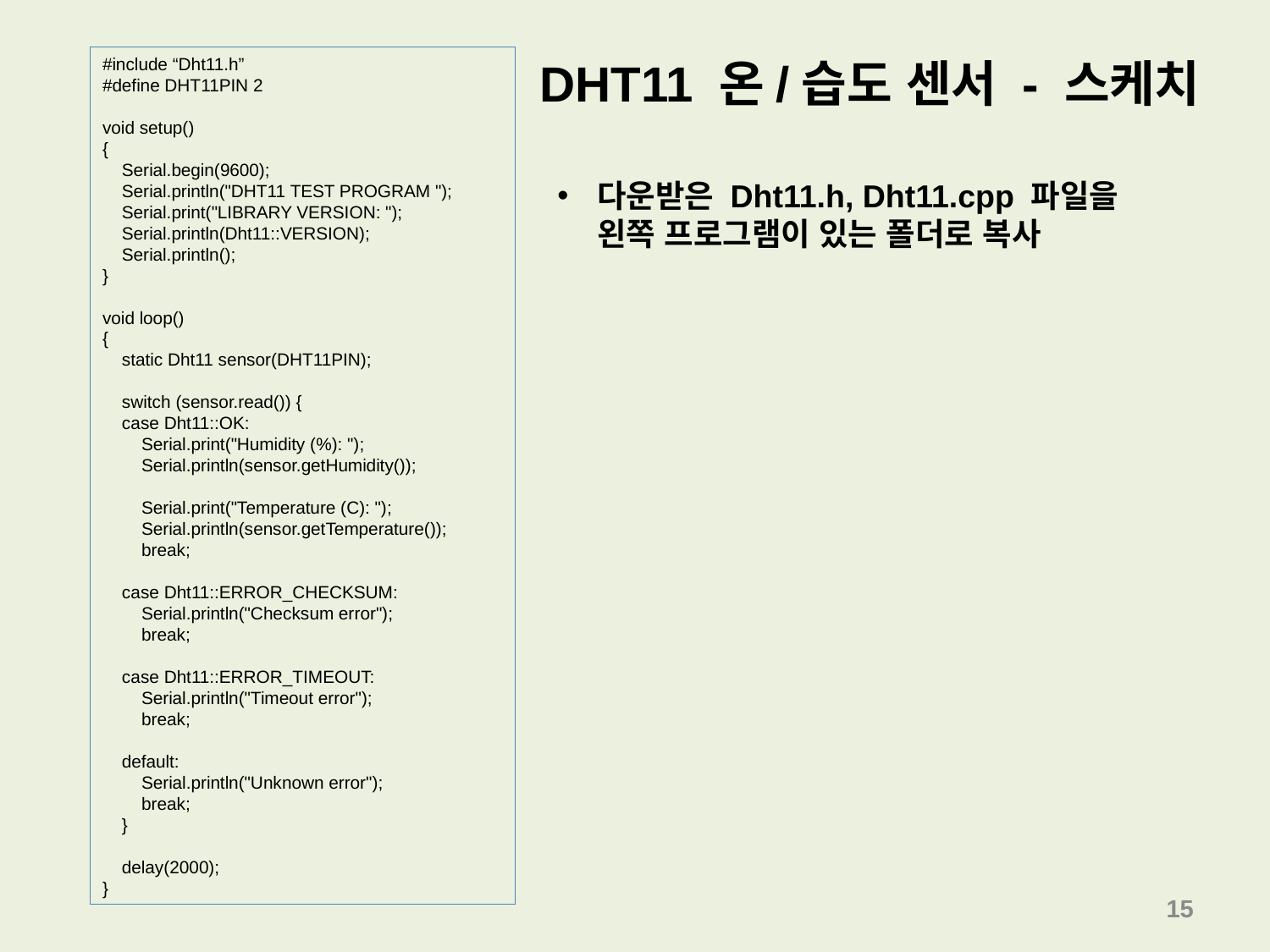

DHT11 온/습도 센서 - 스케치
#include “Dht11.h”
#define DHT11PIN 2

void setup()
{
    Serial.begin(9600);
    Serial.println("DHT11 TEST PROGRAM ");
    Serial.print("LIBRARY VERSION: ");
    Serial.println(Dht11::VERSION);
    Serial.println();
}

void loop()
{
    static Dht11 sensor(DHT11PIN);

    switch (sensor.read()) {
    case Dht11::OK:
        Serial.print("Humidity (%): ");
        Serial.println(sensor.getHumidity());

        Serial.print("Temperature (C): ");
        Serial.println(sensor.getTemperature());
        break;

    case Dht11::ERROR_CHECKSUM:
        Serial.println("Checksum error");
        break;

    case Dht11::ERROR_TIMEOUT:
        Serial.println("Timeout error");
        break;

    default:
        Serial.println("Unknown error");
        break;
    }

    delay(2000);
}
다운받은 Dht11.h, Dht11.cpp 파일을 왼쪽 프로그램이 있는 폴더로 복사

15